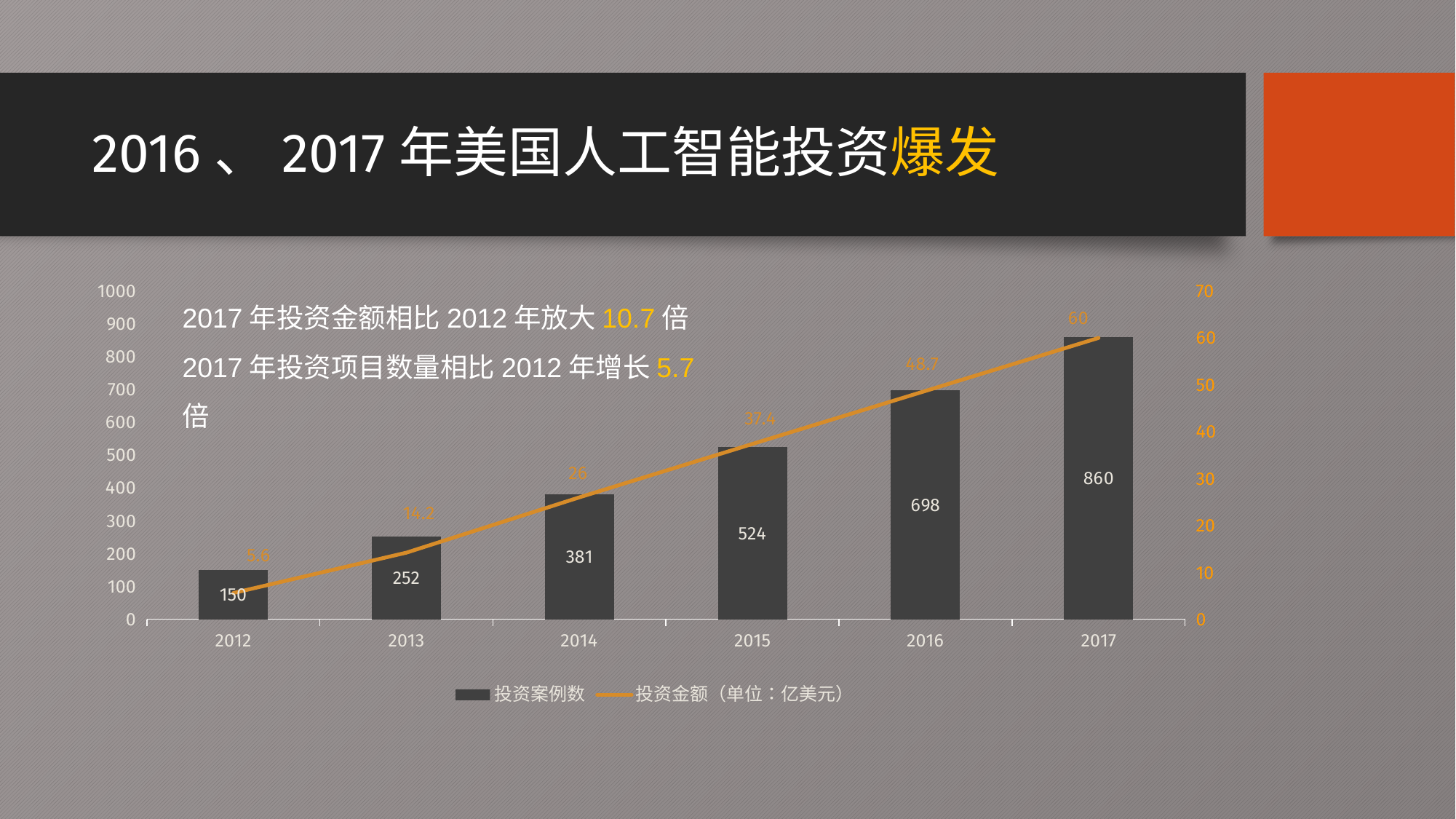

# 2016、2017年美国人工智能投资爆发

### Chart

| Category | 投资案例数 | 投资金额（单位：亿美元） |
|---|---|---|
| 2012 | 150.0 | 5.6 |
| 2013 | 252.0 | 14.2 |
| 2014 | 381.0 | 26.0 |
| 2015 | 524.0 | 37.4 |
| 2016 | 698.0 | 48.7 |
| 2017 | 860.0 | 60.0 |
2017年投资金额相比2012年放大10.7倍
2017年投资项目数量相比2012年增长5.7倍